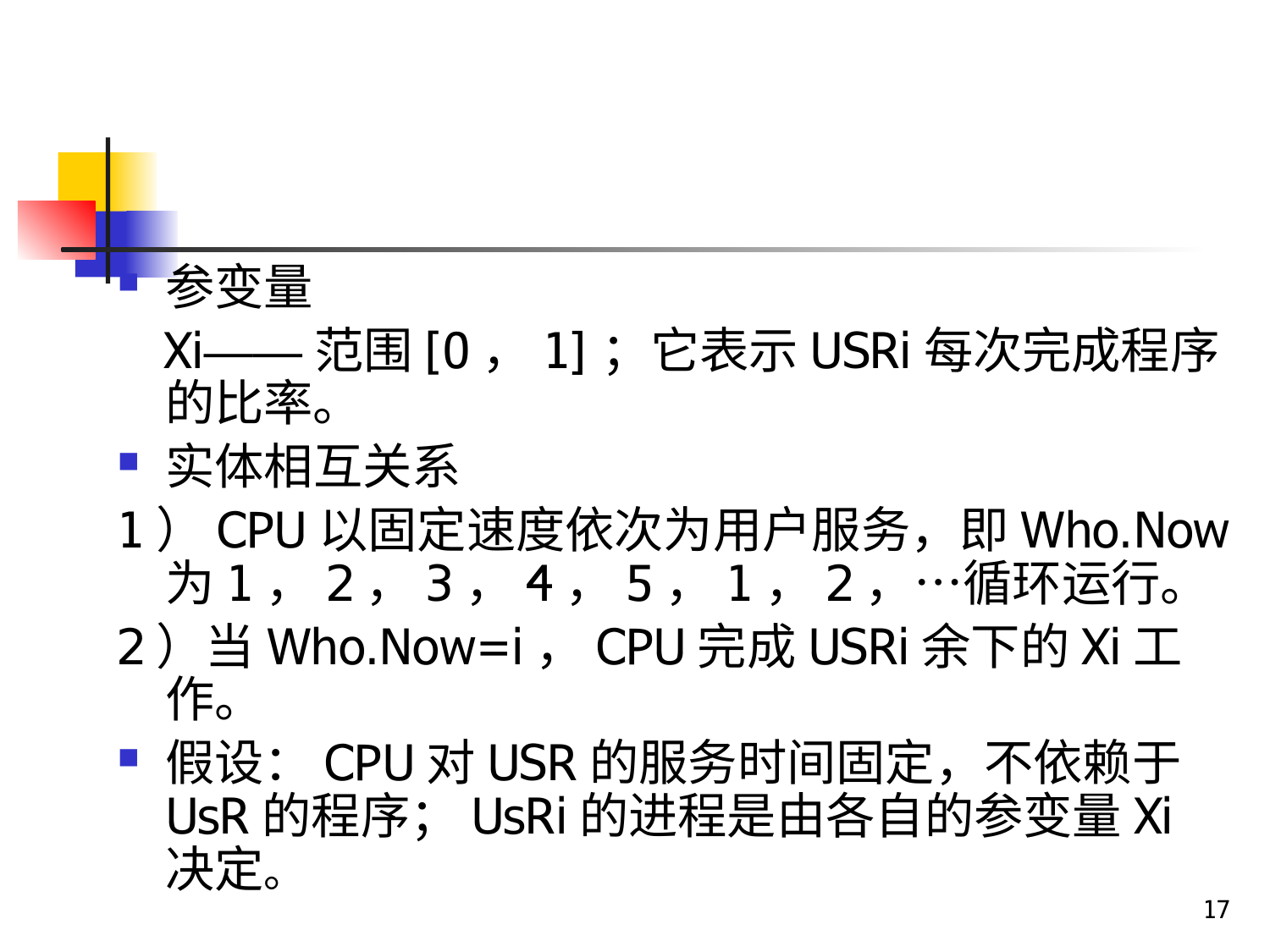

#
参变量
   Xi——范围[0，1]；它表示USRi每次完成程序的比率。
实体相互关系
1）CPU以固定速度依次为用户服务，即Who.Now为1，2，3，4，5，1，2，…循环运行。
2）当Who.Now=i，CPU完成USRi余下的Xi工作。
假设：CPU对USR的服务时间固定，不依赖于UsR的程序；UsRi的进程是由各自的参变量Xi决定。
17